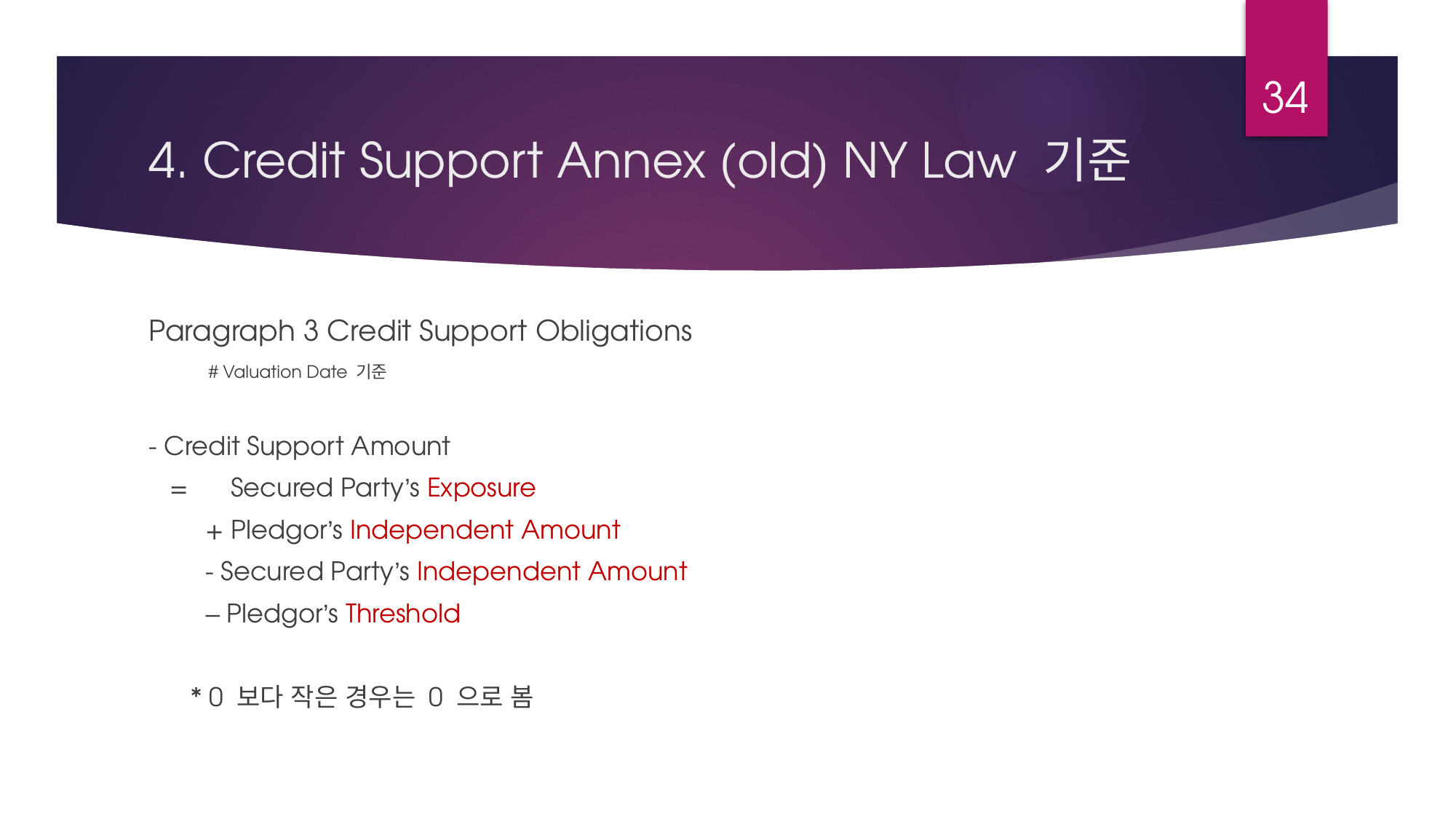

34
# 4. Credit Support Annex (old) NY Law 기준
Paragraph 3 Credit Support Obligations
           # Valuation Date 기준

- Credit Support Amount
   =      Secured Party’s Exposure
        + Pledgor’s Independent Amount
        - Secured Party’s Independent Amount
        – Pledgor’s Threshold

      * 0 보다 작은 경우는 0 으로 봄